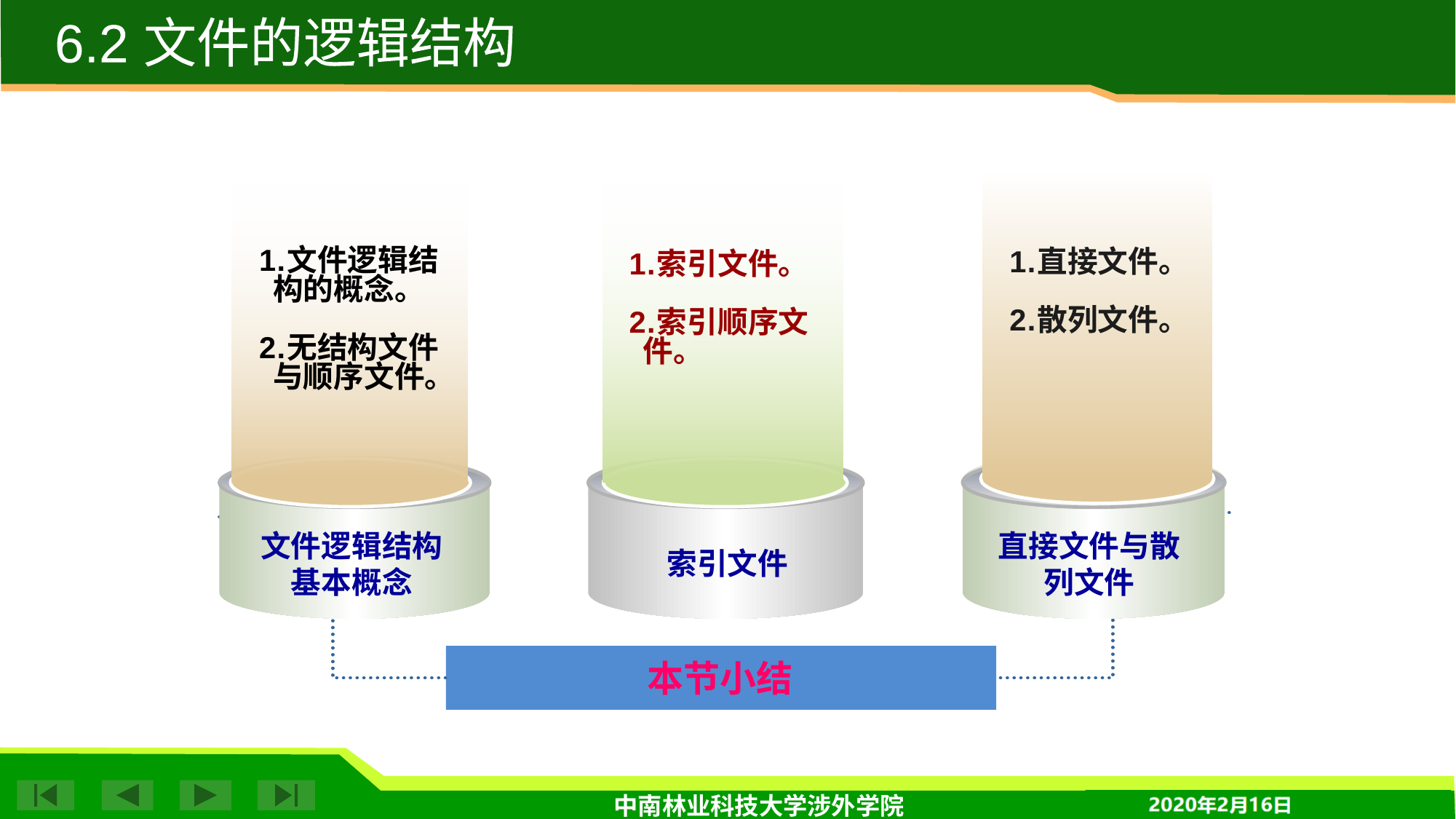

6.2 文件的逻辑结构

文件逻辑结构的概念。

无结构文件与顺序文件。

直接文件。

散列文件。

索引文件。

索引顺序文件。

文件逻辑结构基本概念
直接文件与散列文件
索引文件

本节小结